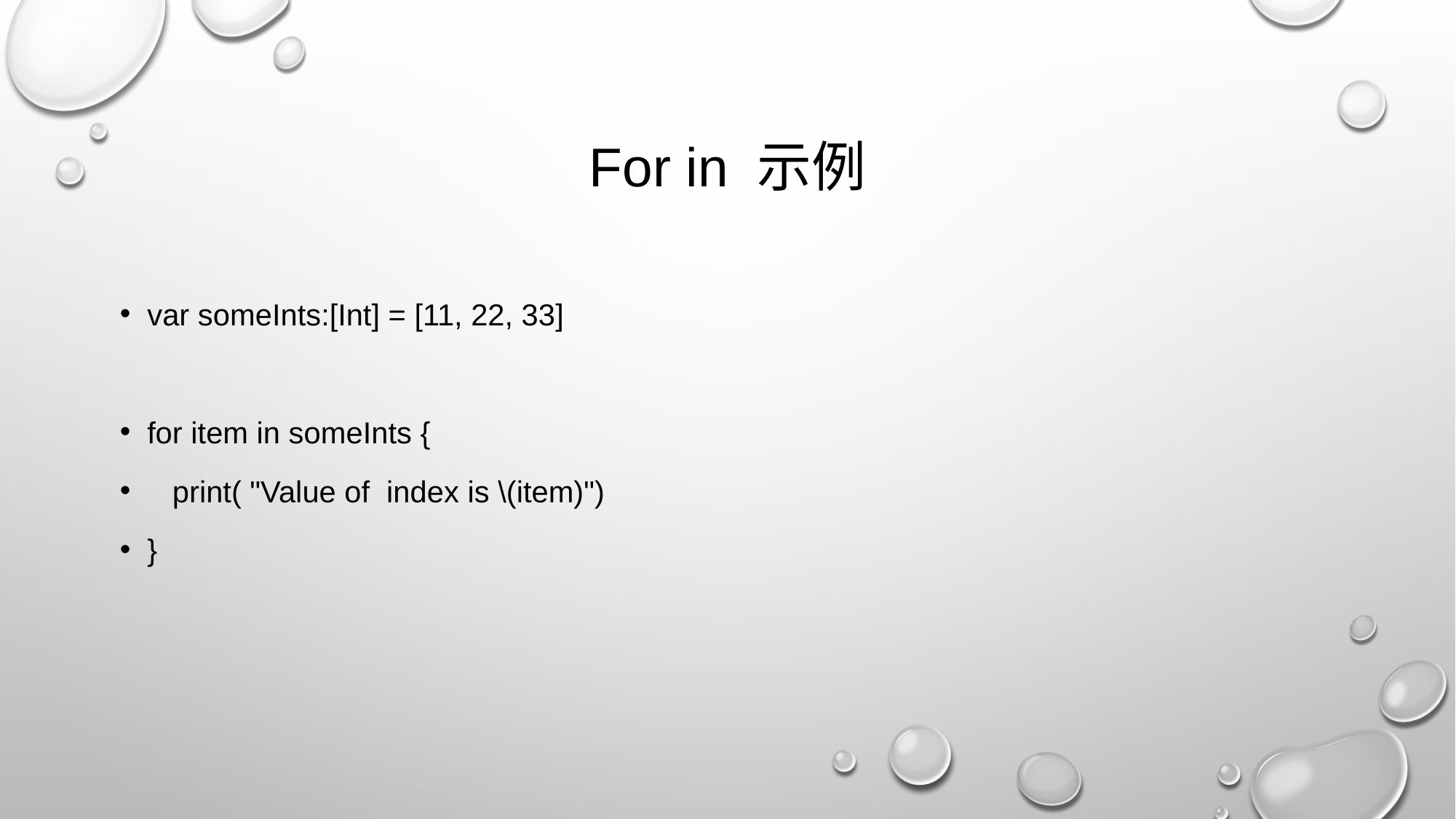

# For in 示例
var someInts:[Int] = [11, 22, 33]

for item in someInts {
   print( "Value of  index is \(item)")
}